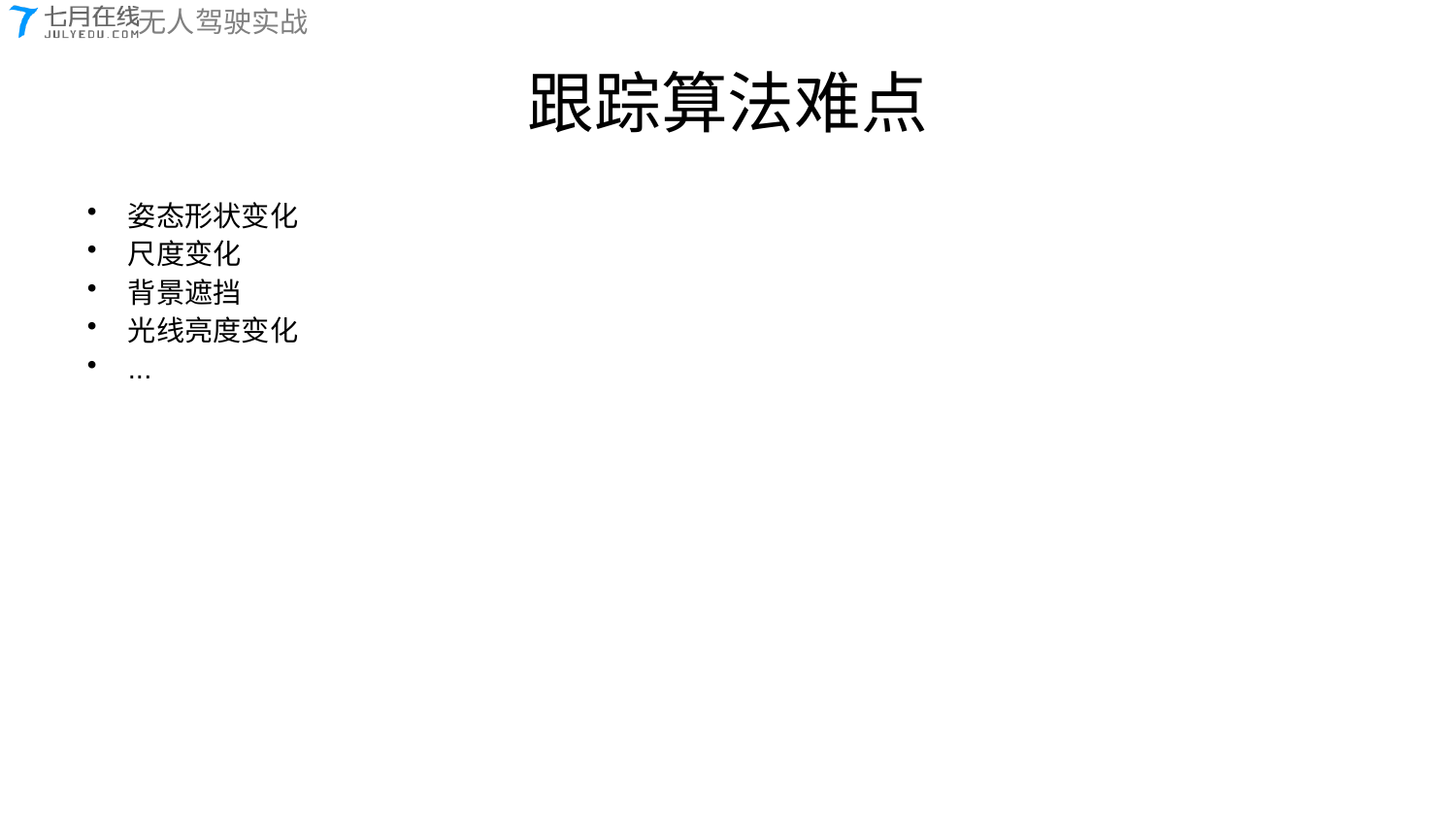

# 跟踪算法难点
姿态形状变化
尺度变化
背景遮挡
光线亮度变化
...